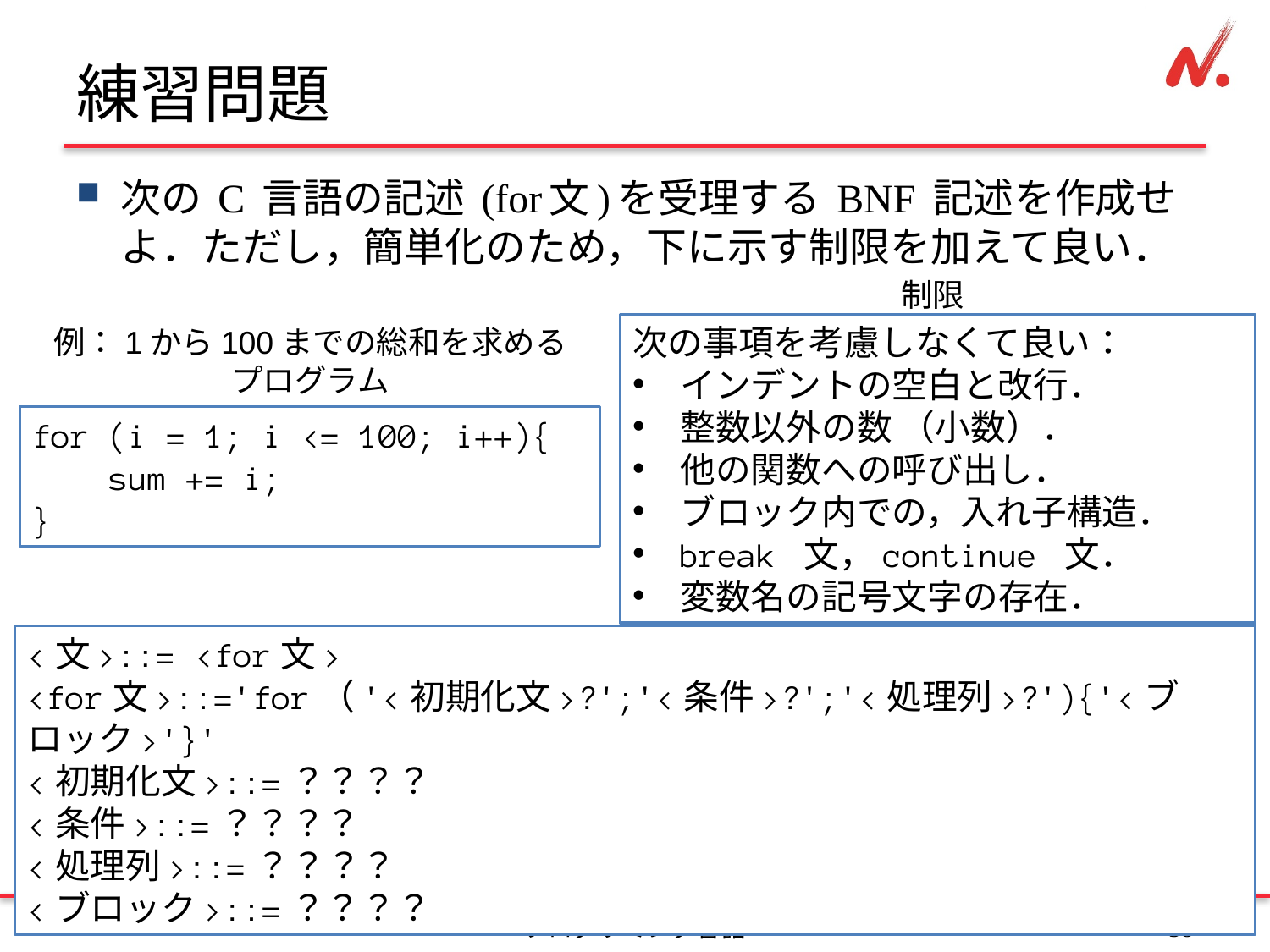

# 練習問題
次の C 言語の記述 (for文)を受理する BNF 記述を作成せよ．ただし，簡単化のため，下に示す制限を加えて良い．
制限
次の事項を考慮しなくて良い：
インデントの空白と改行．
整数以外の数 （小数）．
他の関数への呼び出し．
ブロック内での，入れ子構造．
break 文，continue 文．
変数名の記号文字の存在．
例：1から100までの総和を求める
プログラム
for (i = 1; i <= 100; i++){
    sum += i;
}
<文>::= <for文>
<for文>::='for（'<初期化文>?';'<条件>?';'<処理列>?'){'<ブロック>'}'
<初期化文>::=？？？？
<条件>::=？？？？
<処理列>::=？？？？
<ブロック>::=？？？？
プログラミング言語
38